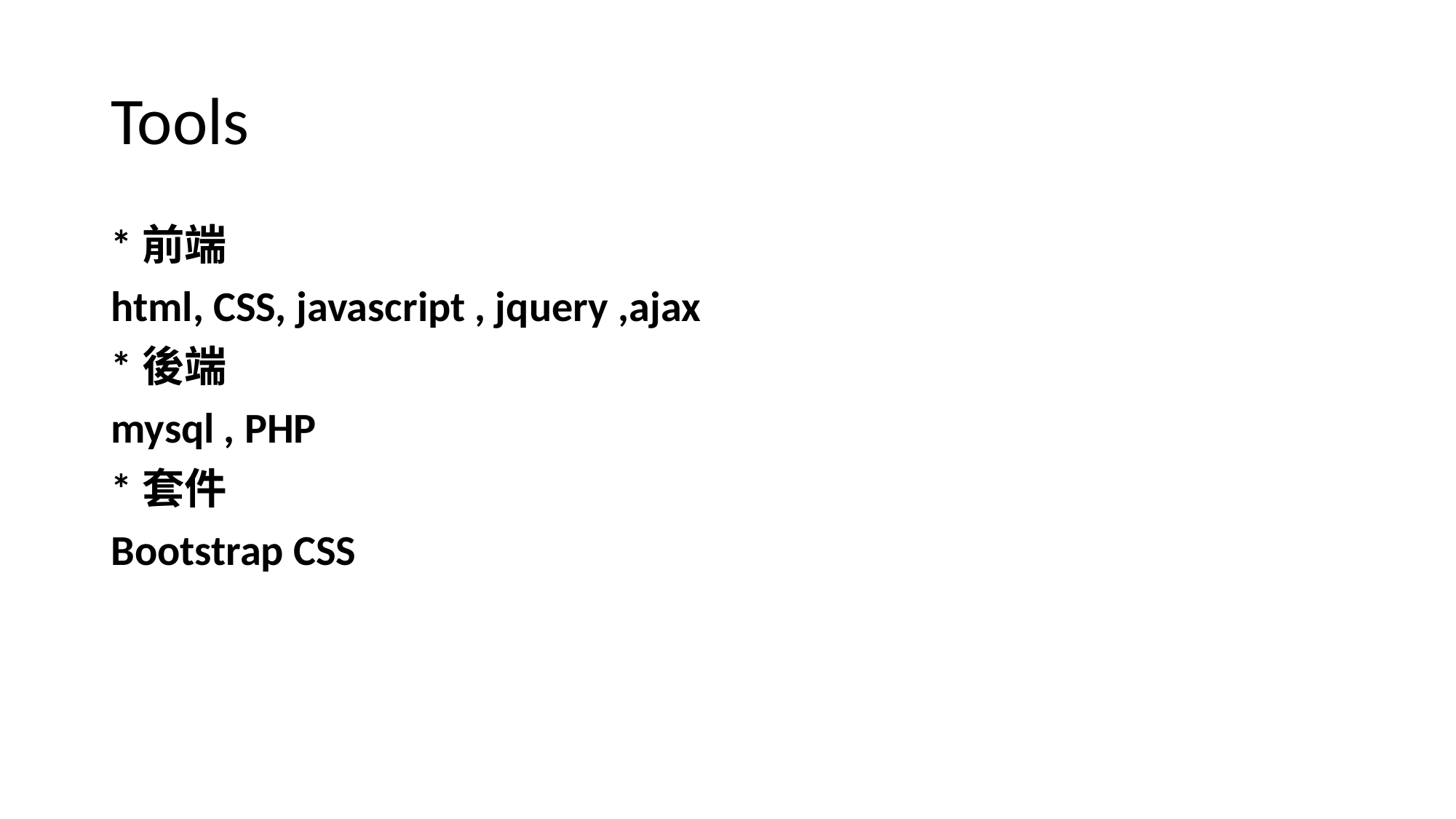

# Tools
*前端
html, CSS, javascript , jquery ,ajax
*後端
mysql , PHP
*套件
Bootstrap CSS